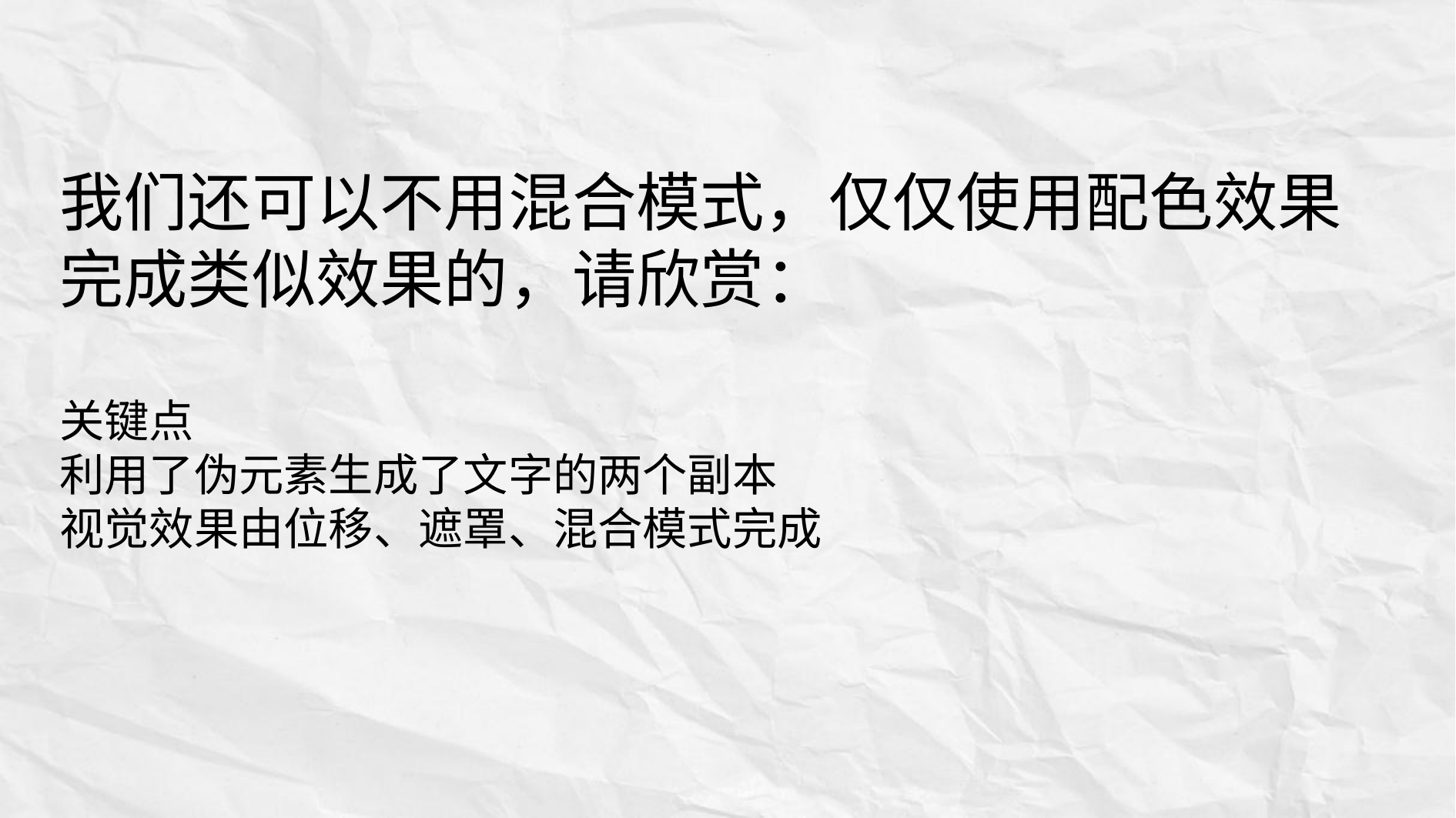

我们还可以不用混合模式，仅仅使用配色效果完成类似效果的，请欣赏：

关键点
利用了伪元素生成了文字的两个副本
视觉效果由位移、遮罩、混合模式完成